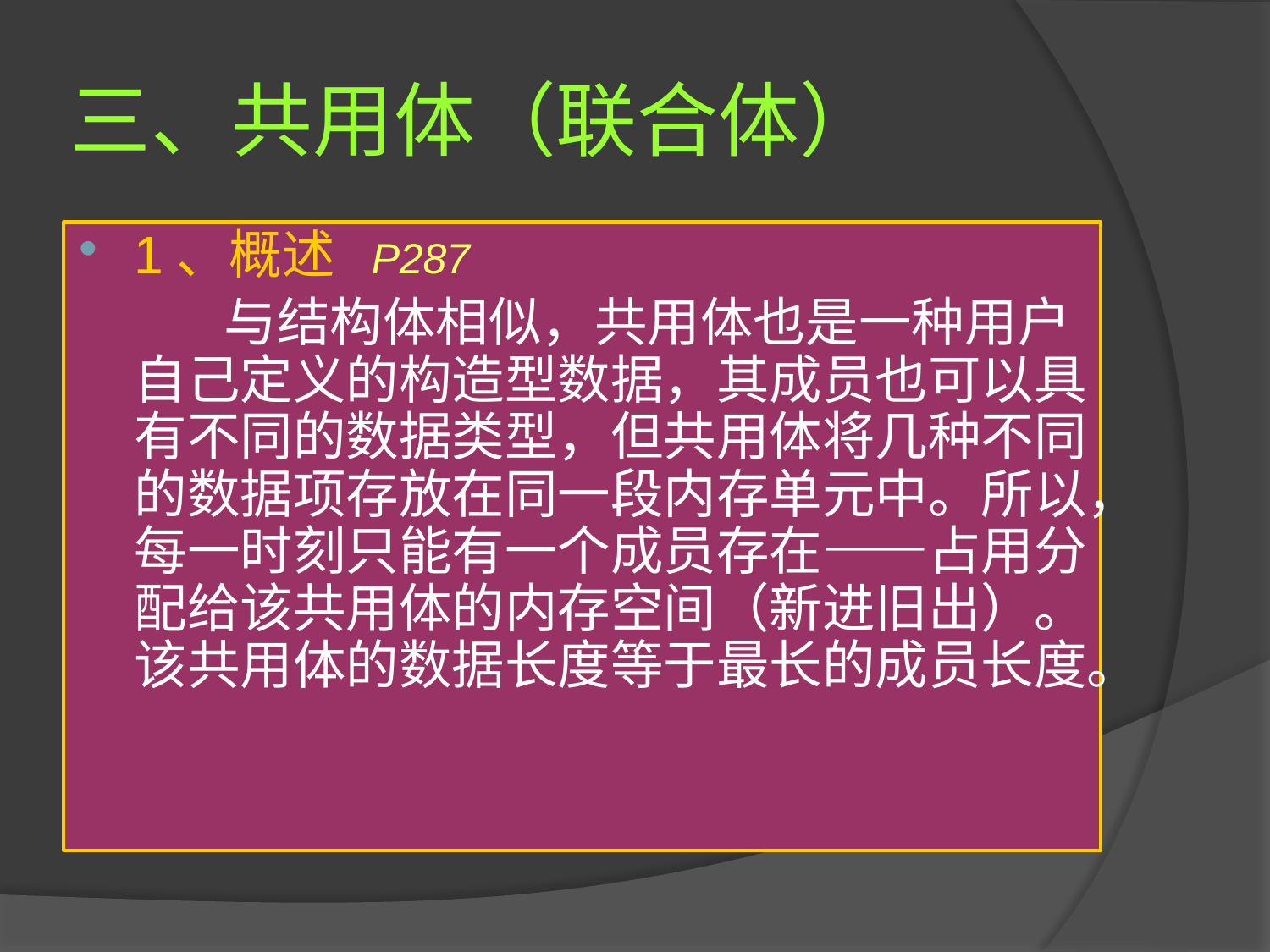

# 三、共用体（联合体）
1、概述  P287
           与结构体相似，共用体也是一种用户自己定义的构造型数据，其成员也可以具有不同的数据类型，但共用体将几种不同的数据项存放在同一段内存单元中。所以，每一时刻只能有一个成员存在——占用分配给该共用体的内存空间（新进旧出）。该共用体的数据长度等于最长的成员长度。